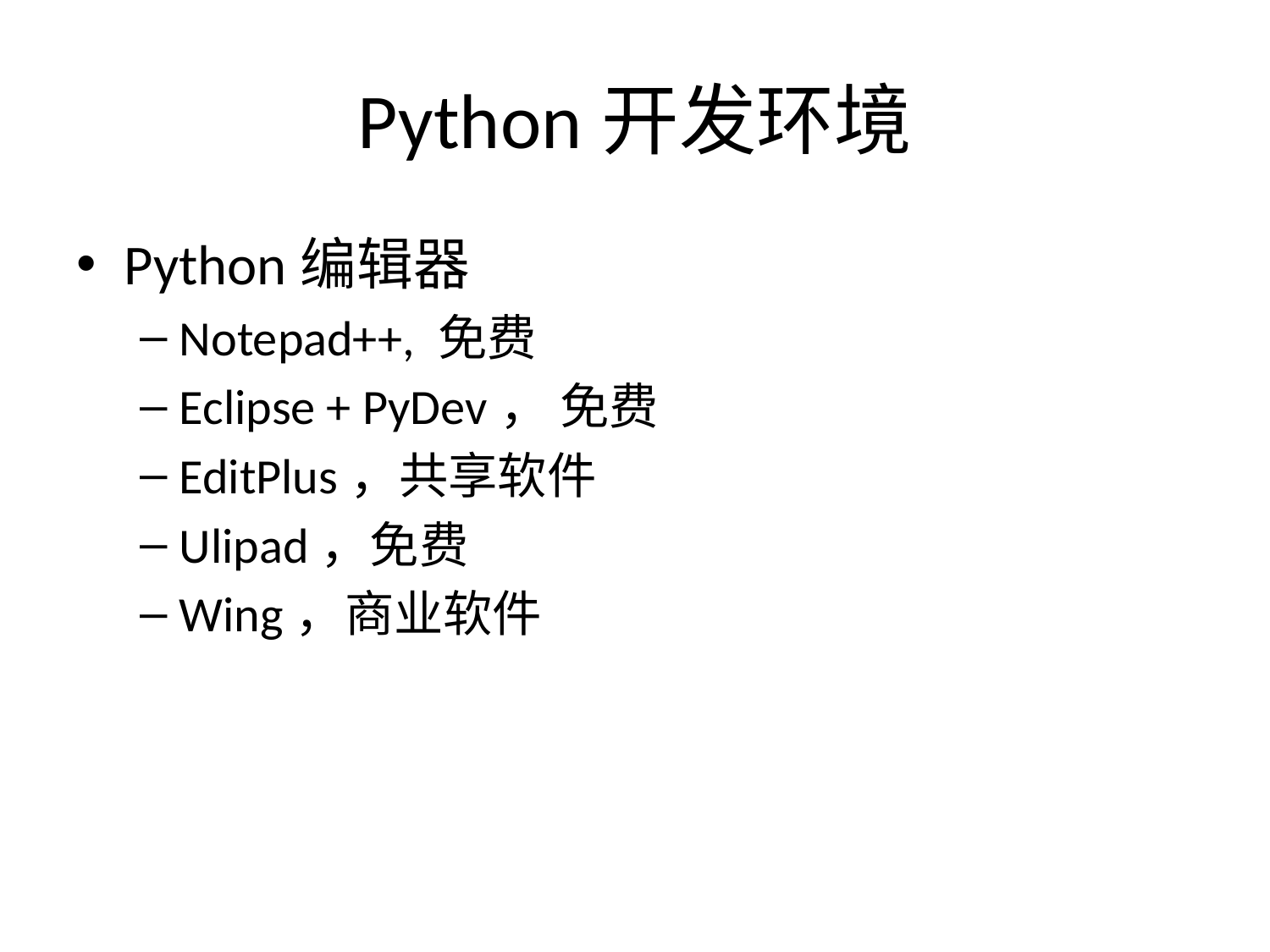

# Python开发环境
Python编辑器
Notepad++, 免费
Eclipse + PyDev， 免费
EditPlus，共享软件
Ulipad，免费
Wing，商业软件